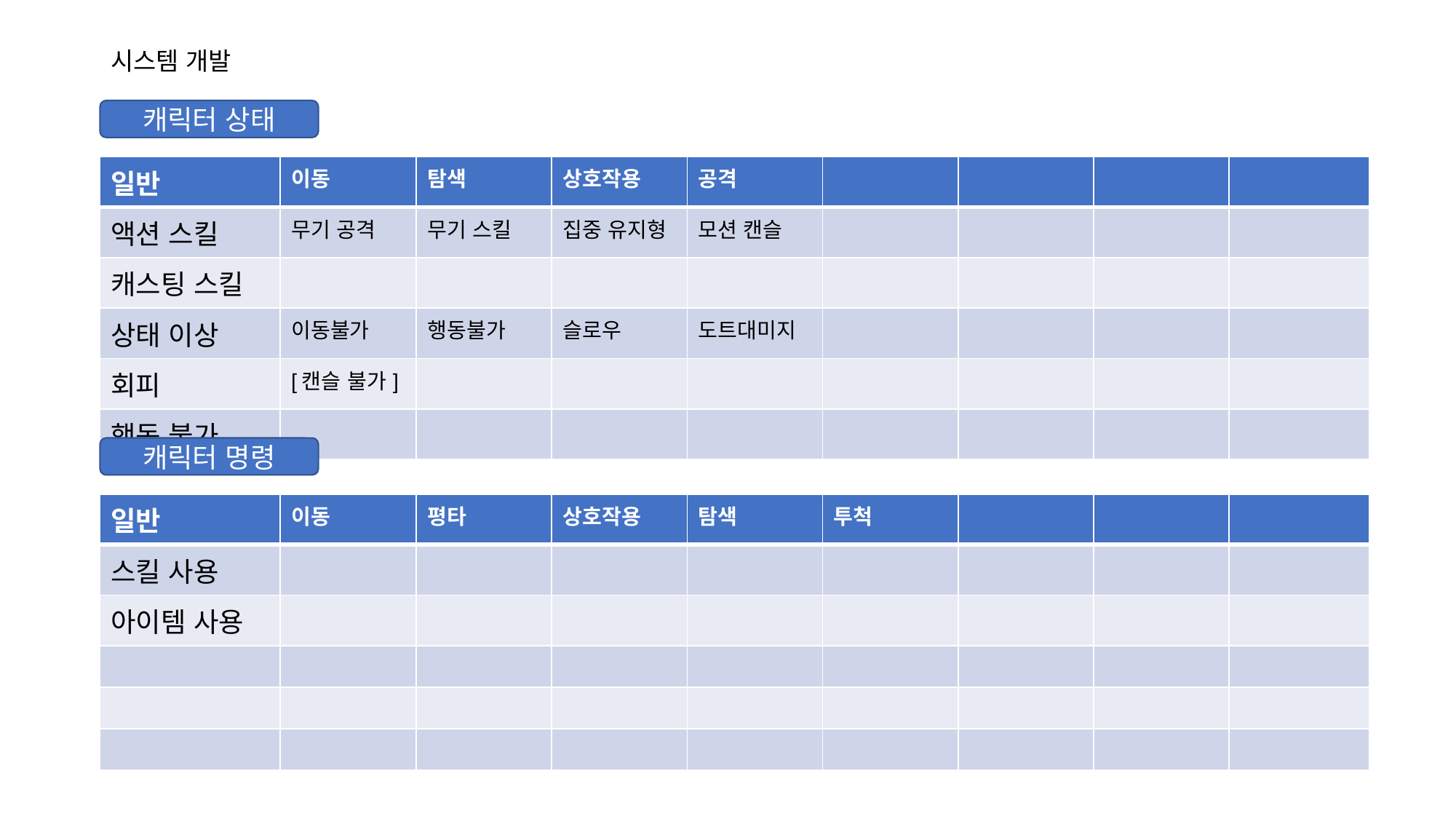

# 시스템 개발
캐릭터 상태
| 일반 | 이동 | 탐색 | 상호작용 | 공격 |  |  |  |  |
| --- | --- | --- | --- | --- | --- | --- | --- | --- |
| 액션 스킬 | 무기 공격 | 무기 스킬 | 집중 유지형 | 모션 캔슬 |  |  |  |  |
| 캐스팅 스킬 |  |  |  |  |  |  |  |  |
| 상태 이상 | 이동불가 | 행동불가 | 슬로우 | 도트대미지 |  |  |  |  |
| 회피 | [캔슬 불가] |  |  |  |  |  |  |  |
| 행동 불가 |  |  |  |  |  |  |  |  |
캐릭터 명령
| 일반 | 이동 | 평타 | 상호작용 | 탐색 | 투척 |  |  |  |
| --- | --- | --- | --- | --- | --- | --- | --- | --- |
| 스킬 사용 |  |  |  |  |  |  |  |  |
| 아이템 사용 |  |  |  |  |  |  |  |  |
|  |  |  |  |  |  |  |  |  |
|  |  |  |  |  |  |  |  |  |
|  |  |  |  |  |  |  |  |  |